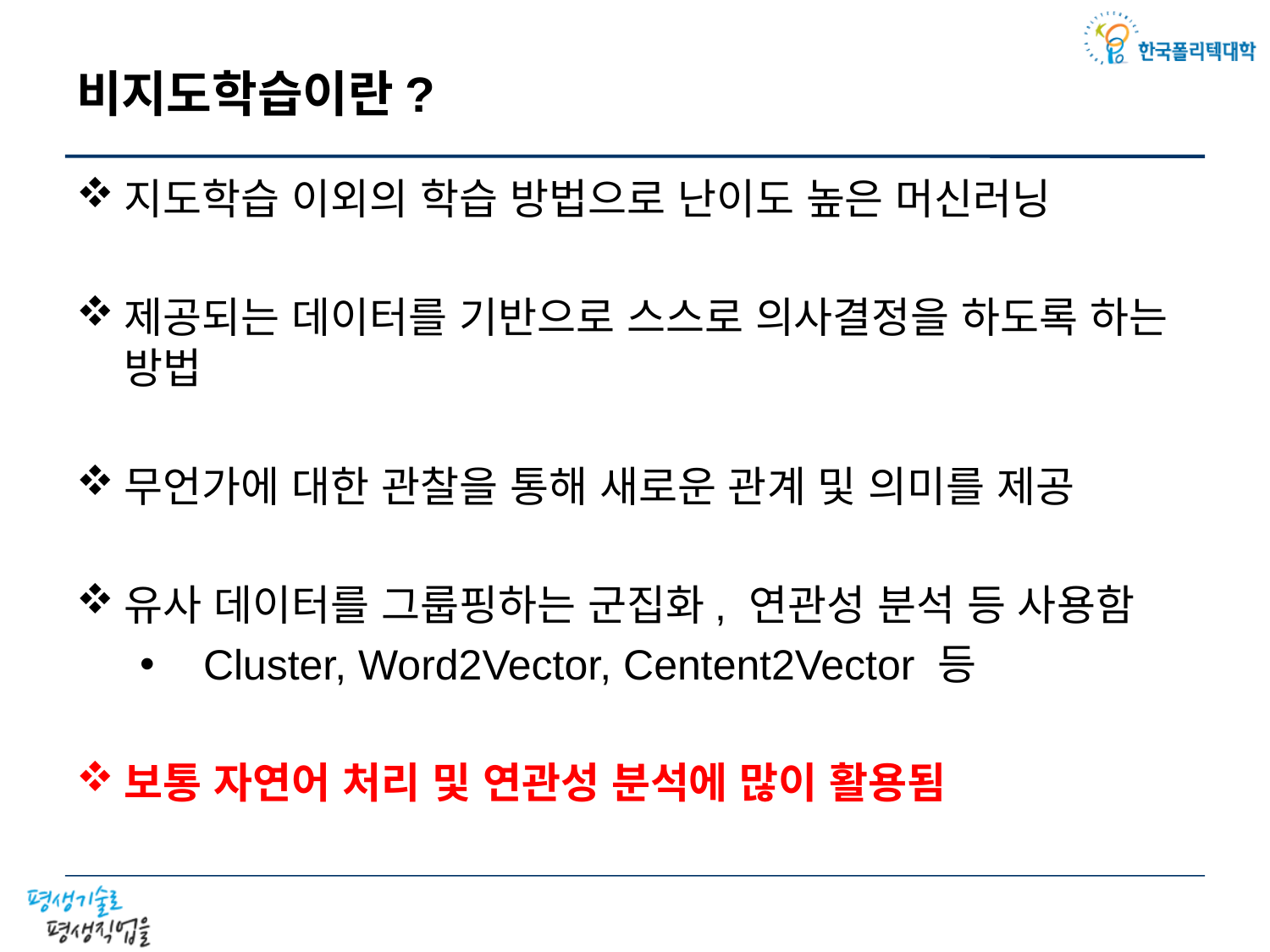

# 비지도학습이란?
지도학습 이외의 학습 방법으로 난이도 높은 머신러닝

제공되는 데이터를 기반으로 스스로 의사결정을 하도록 하는 방법

무언가에 대한 관찰을 통해 새로운 관계 및 의미를 제공

유사 데이터를 그룹핑하는 군집화, 연관성 분석 등 사용함
Cluster, Word2Vector, Centent2Vector 등

보통 자연어 처리 및 연관성 분석에 많이 활용됨